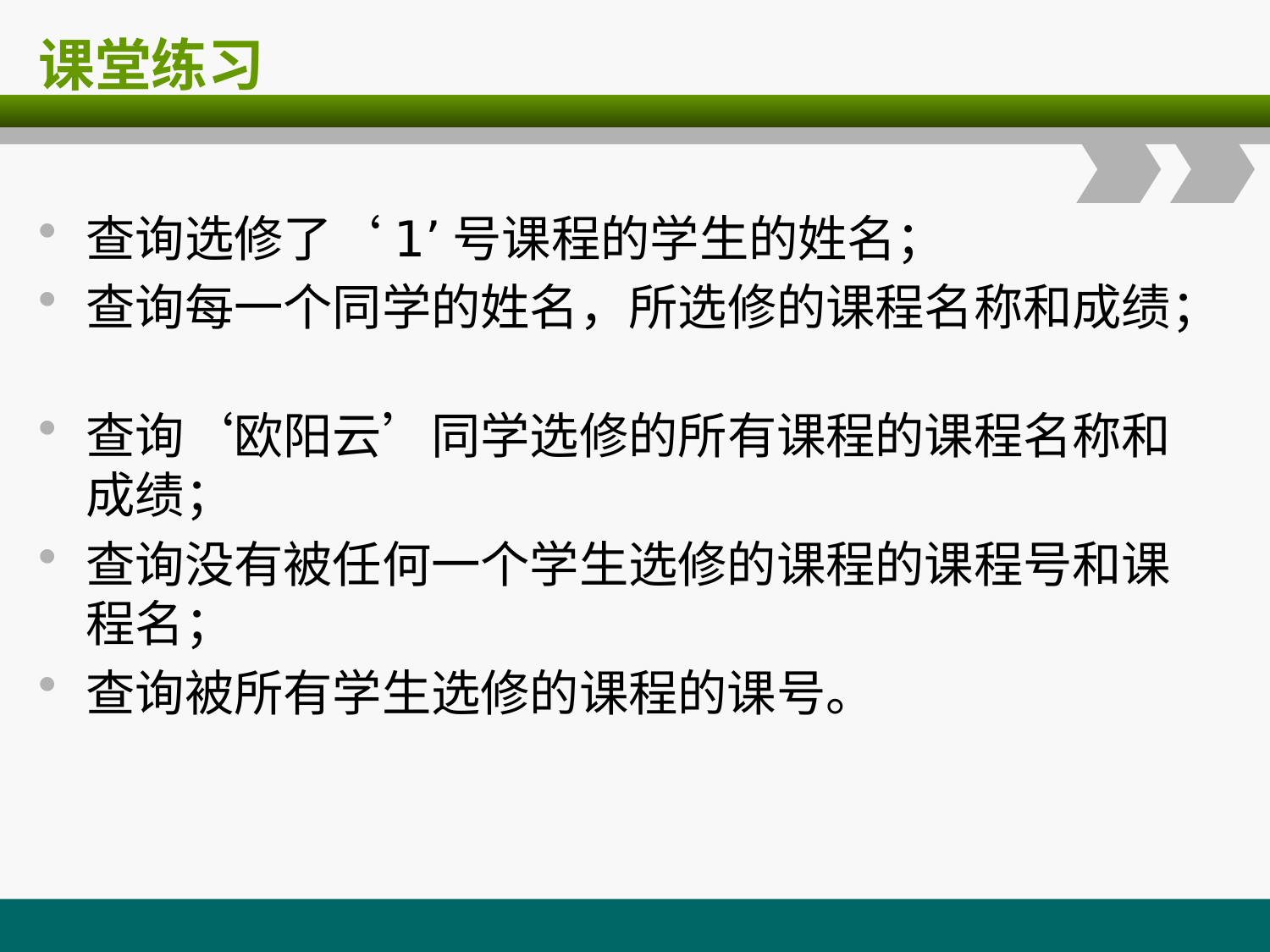

# 课堂练习
查询选修了‘1’号课程的学生的姓名；
查询每一个同学的姓名，所选修的课程名称和成绩；
查询‘欧阳云’同学选修的所有课程的课程名称和成绩；
查询没有被任何一个学生选修的课程的课程号和课程名；
查询被所有学生选修的课程的课号。